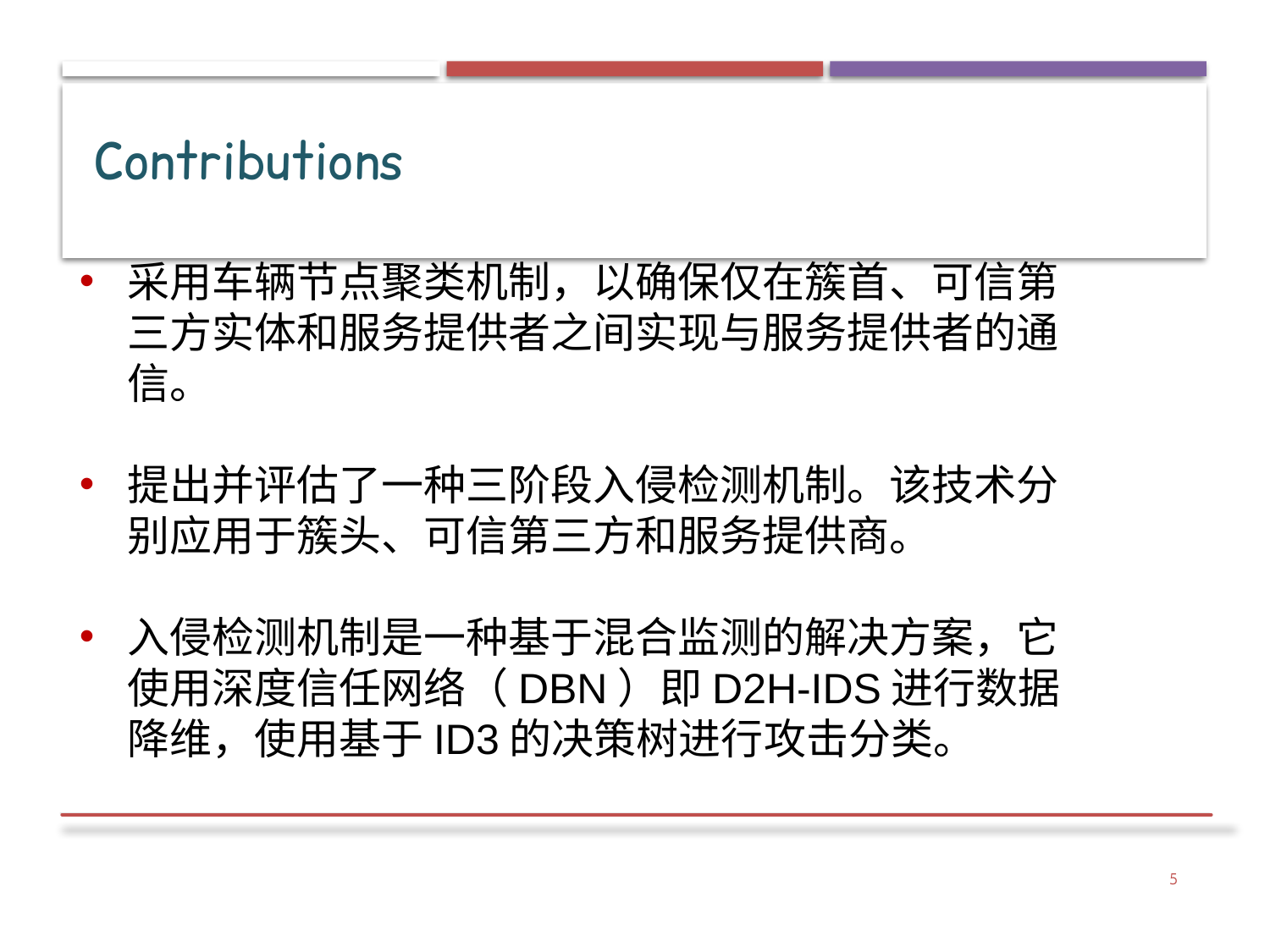

# Contributions
采用车辆节点聚类机制，以确保仅在簇首、可信第三方实体和服务提供者之间实现与服务提供者的通信。

提出并评估了一种三阶段入侵检测机制。该技术分别应用于簇头、可信第三方和服务提供商。

入侵检测机制是一种基于混合监测的解决方案，它使用深度信任网络（DBN）即D2H-IDS进行数据降维，使用基于ID3的决策树进行攻击分类。
5